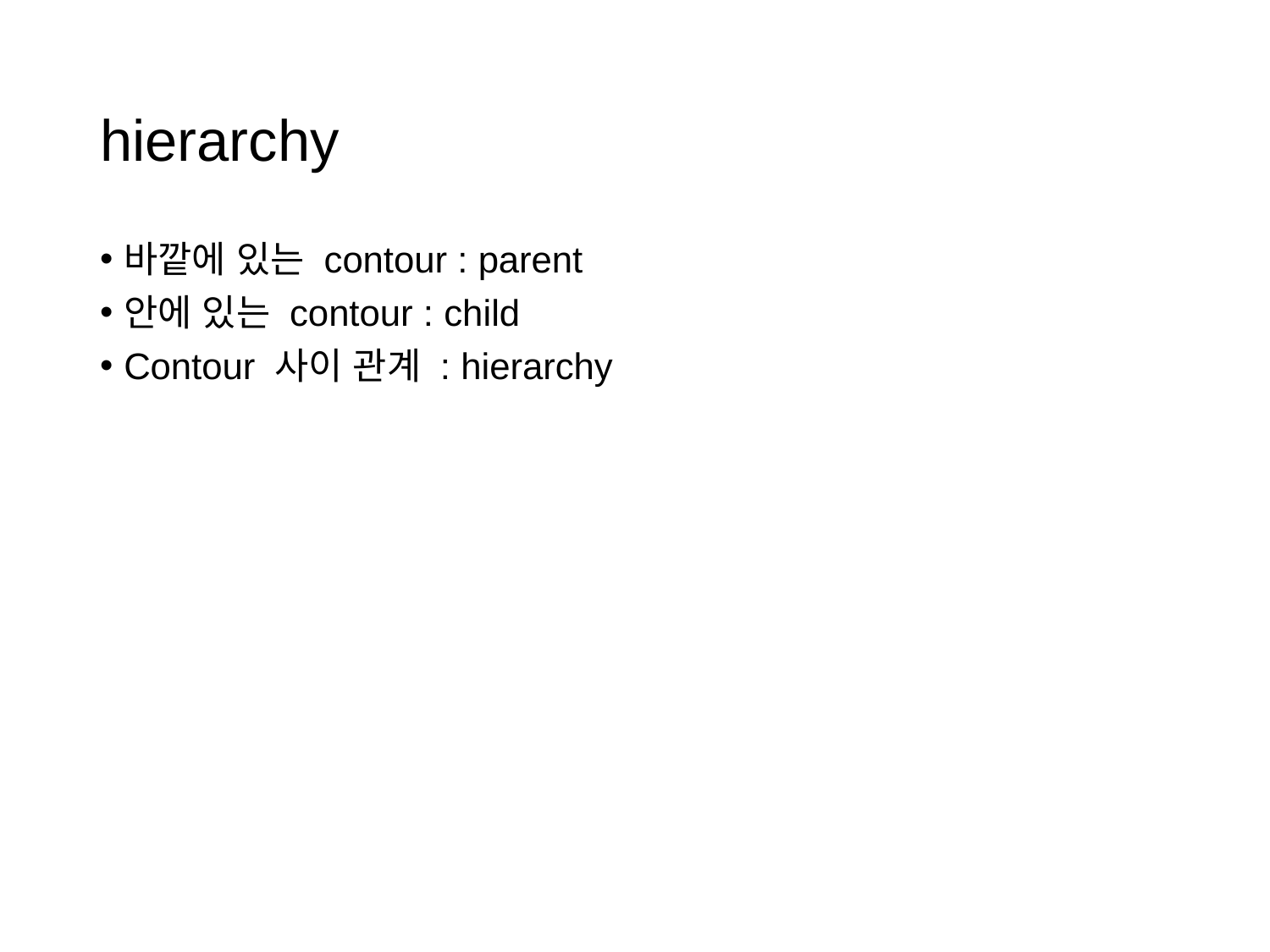

# hierarchy
바깥에 있는 contour : parent
안에 있는 contour : child
Contour 사이 관계 : hierarchy